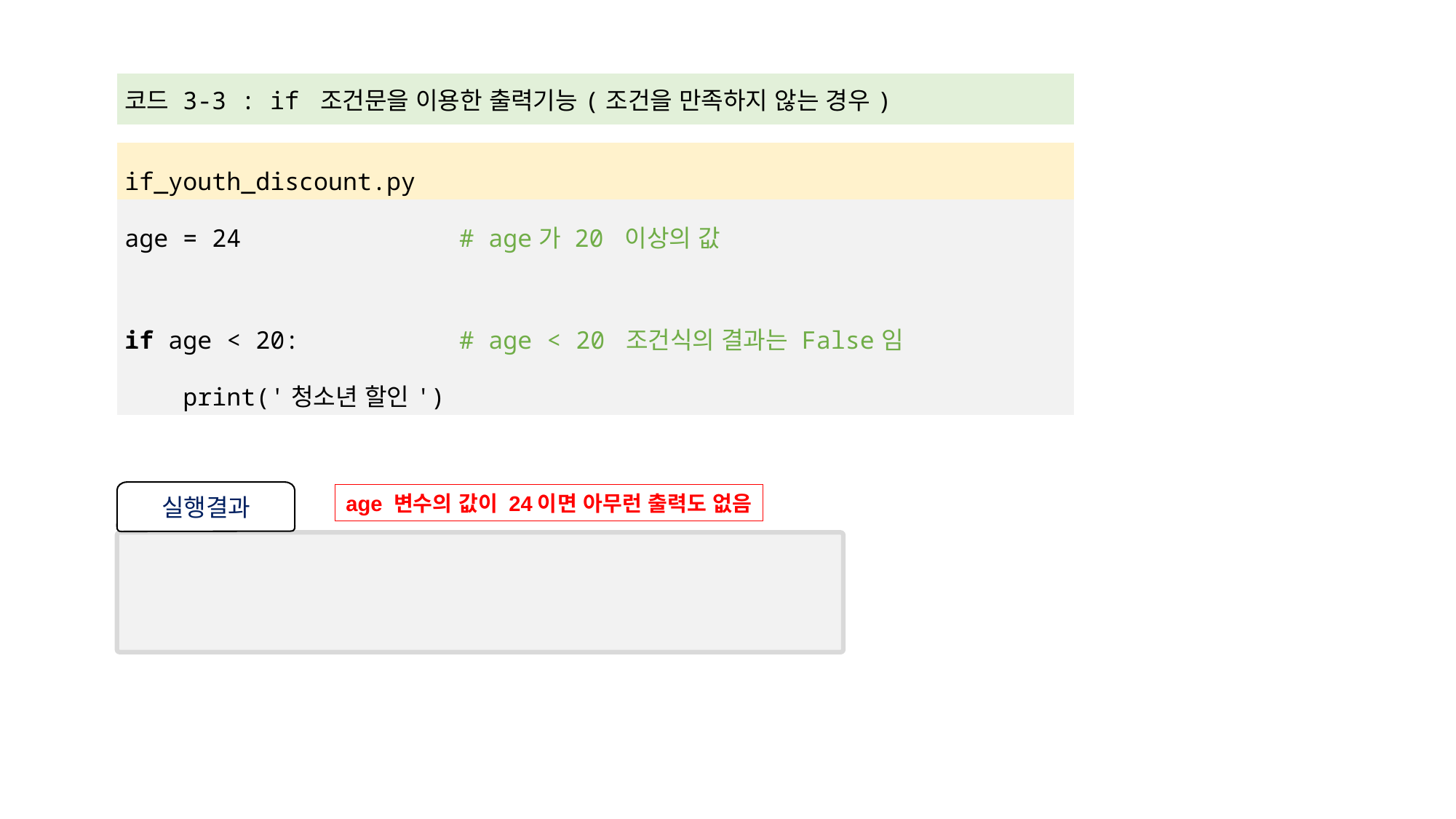

| 코드 3-3 : if 조건문을 이용한 출력기능(조건을 만족하지 않는 경우) |
| --- |
|  |
| if\_youth\_discount.py |
| age = 24 # age가 20 이상의 값 if age < 20: # age < 20 조건식의 결과는 False임 print('청소년 할인') |
실행결과

age 변수의 값이 24이면 아무런 출력도 없음